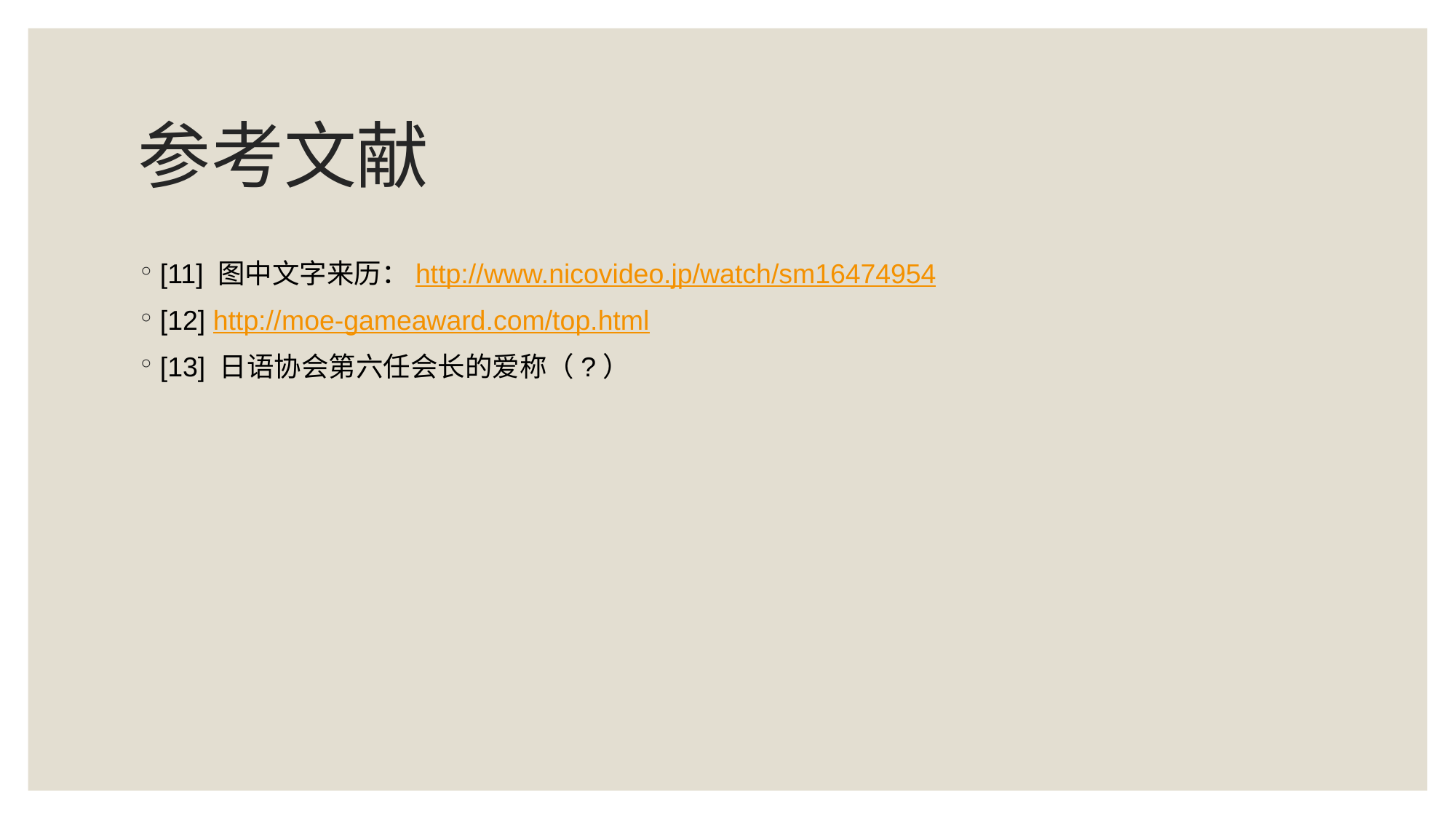

# 参考文献
[11] 图中文字来历：http://www.nicovideo.jp/watch/sm16474954
[12] http://moe-gameaward.com/top.html
[13] 日语协会第六任会长的爱称（?）